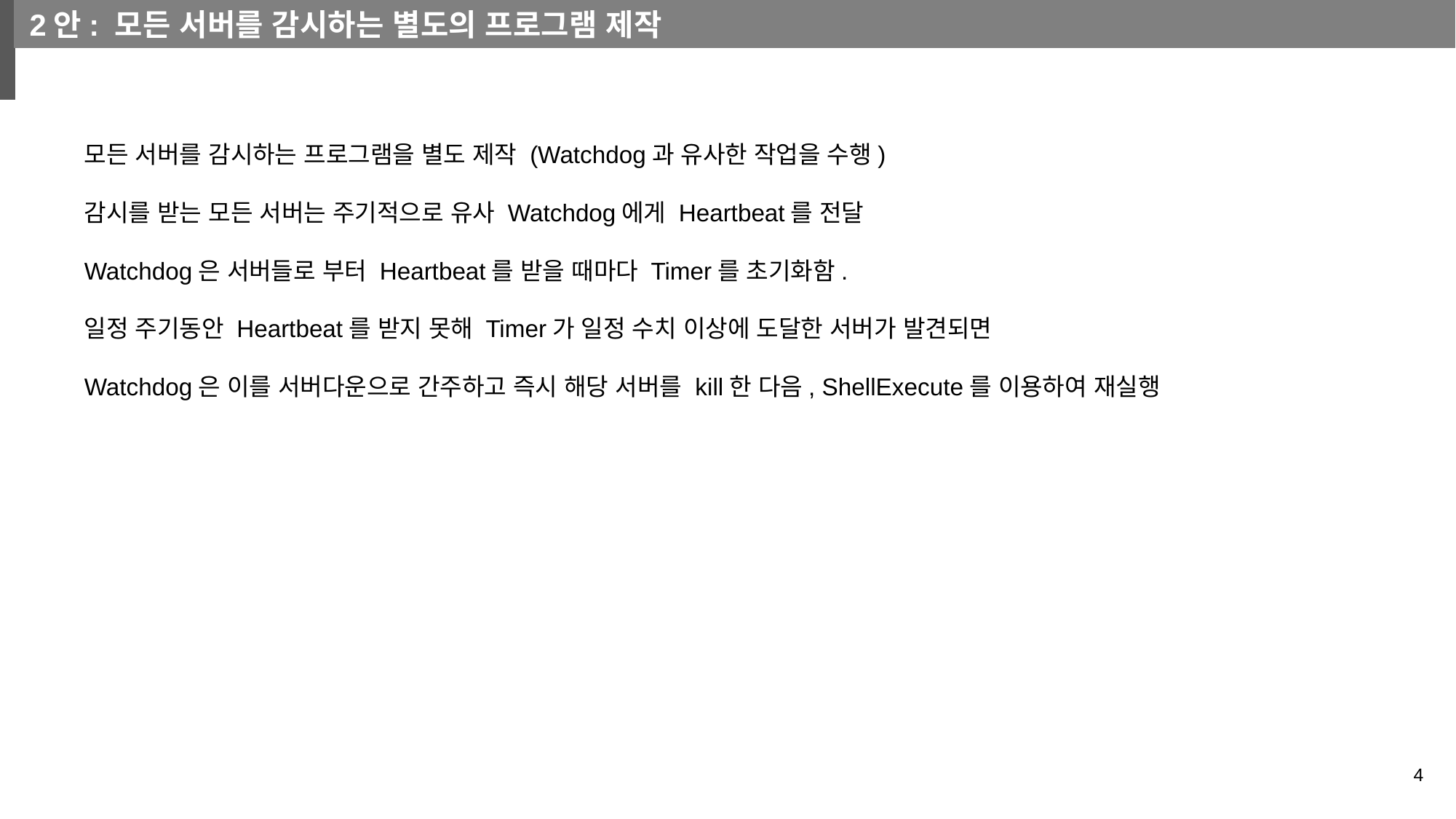

2안: 모든 서버를 감시하는 별도의 프로그램 제작
모든 서버를 감시하는 프로그램을 별도 제작 (Watchdog과 유사한 작업을 수행)

감시를 받는 모든 서버는 주기적으로 유사 Watchdog에게 Heartbeat를 전달

Watchdog은 서버들로 부터 Heartbeat를 받을 때마다 Timer를 초기화함.

일정 주기동안 Heartbeat를 받지 못해 Timer가 일정 수치 이상에 도달한 서버가 발견되면

Watchdog은 이를 서버다운으로 간주하고 즉시 해당 서버를 kill한 다음, ShellExecute를 이용하여 재실행
4